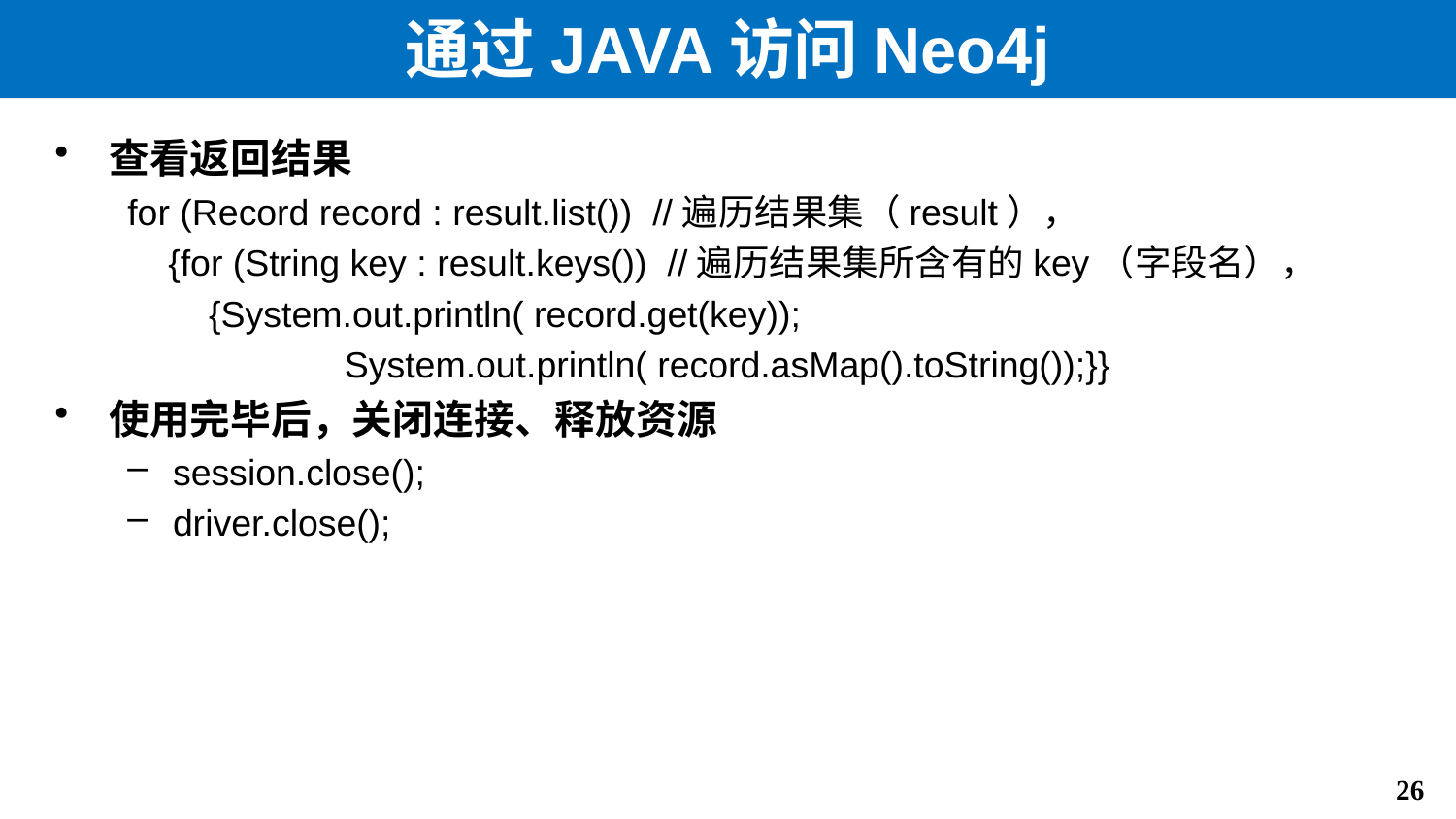

# 通过JAVA访问Neo4j
查看返回结果
for (Record record : result.list())  //遍历结果集（result），
    {for (String key : result.keys())  //遍历结果集所含有的key（字段名），
        {System.out.println( record.get(key));
	       System.out.println( record.asMap().toString());}}
使用完毕后，关闭连接、释放资源
session.close();
driver.close();